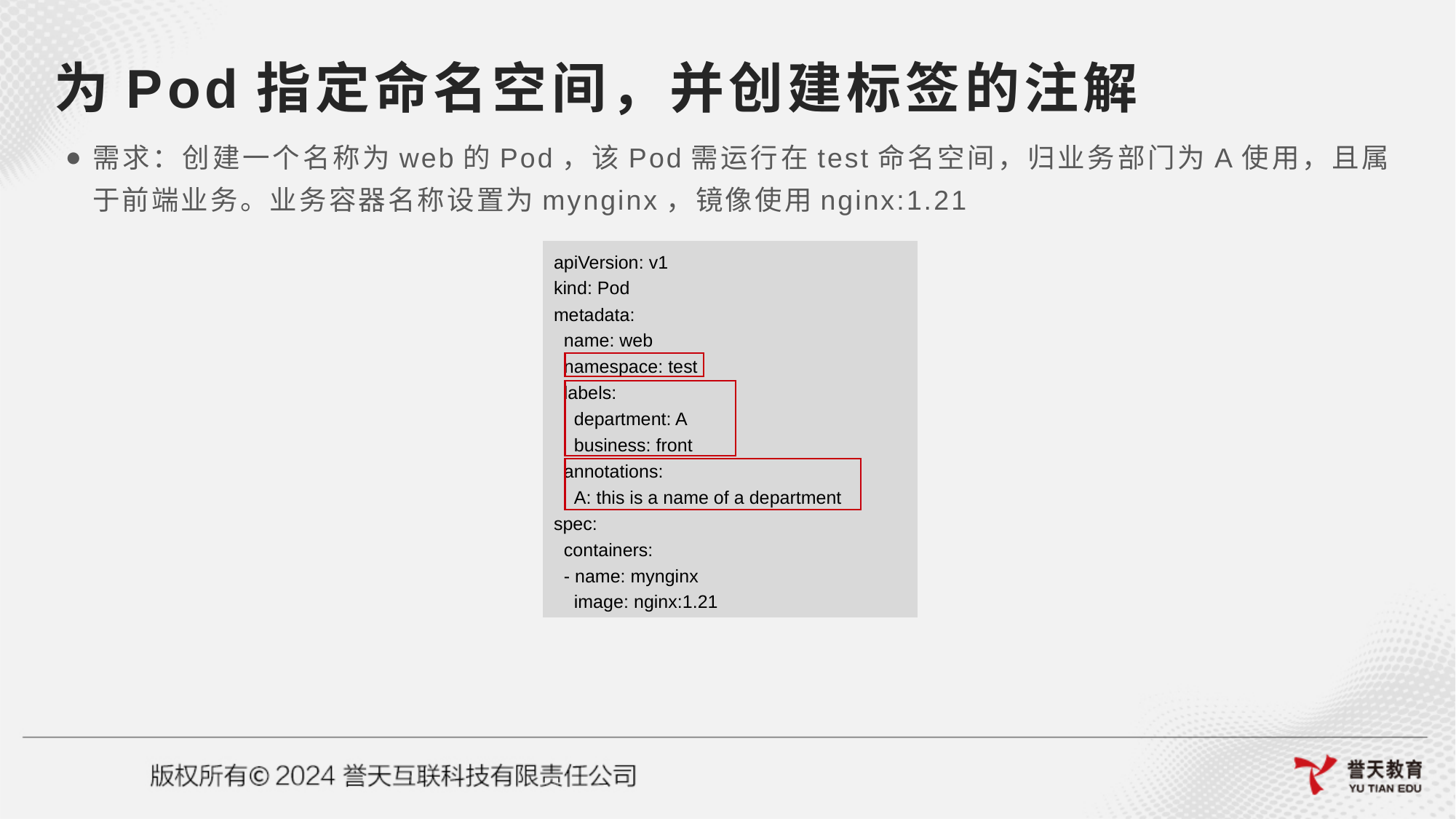

# 为Pod指定命名空间，并创建标签的注解
需求：创建一个名称为web的Pod，该Pod需运行在test命名空间，归业务部门为A使用，且属于前端业务。业务容器名称设置为mynginx，镜像使用nginx:1.21

apiVersion: v1
kind: Pod
metadata:
  name: web
  namespace: test
  labels:
    department: A
    business: front
  annotations:
    A: this is a name of a department
spec:
  containers:
  - name: mynginx
    image: nginx:1.21